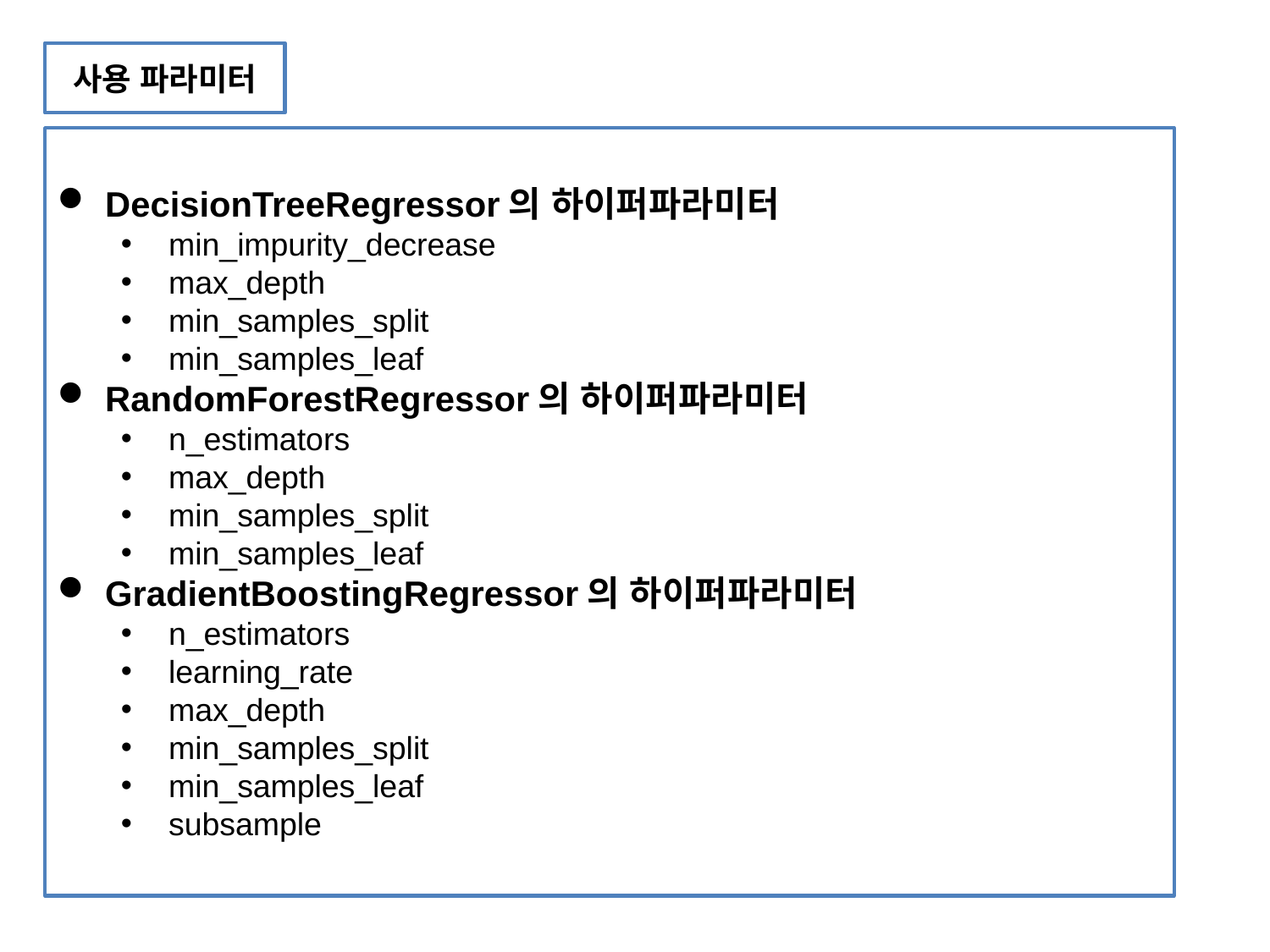

사용 파라미터
DecisionTreeRegressor의 하이퍼파라미터
min_impurity_decrease
max_depth
min_samples_split
min_samples_leaf
RandomForestRegressor의 하이퍼파라미터
n_estimators
max_depth
min_samples_split
min_samples_leaf
GradientBoostingRegressor의 하이퍼파라미터
n_estimators
learning_rate
max_depth
min_samples_split
min_samples_leaf
subsample